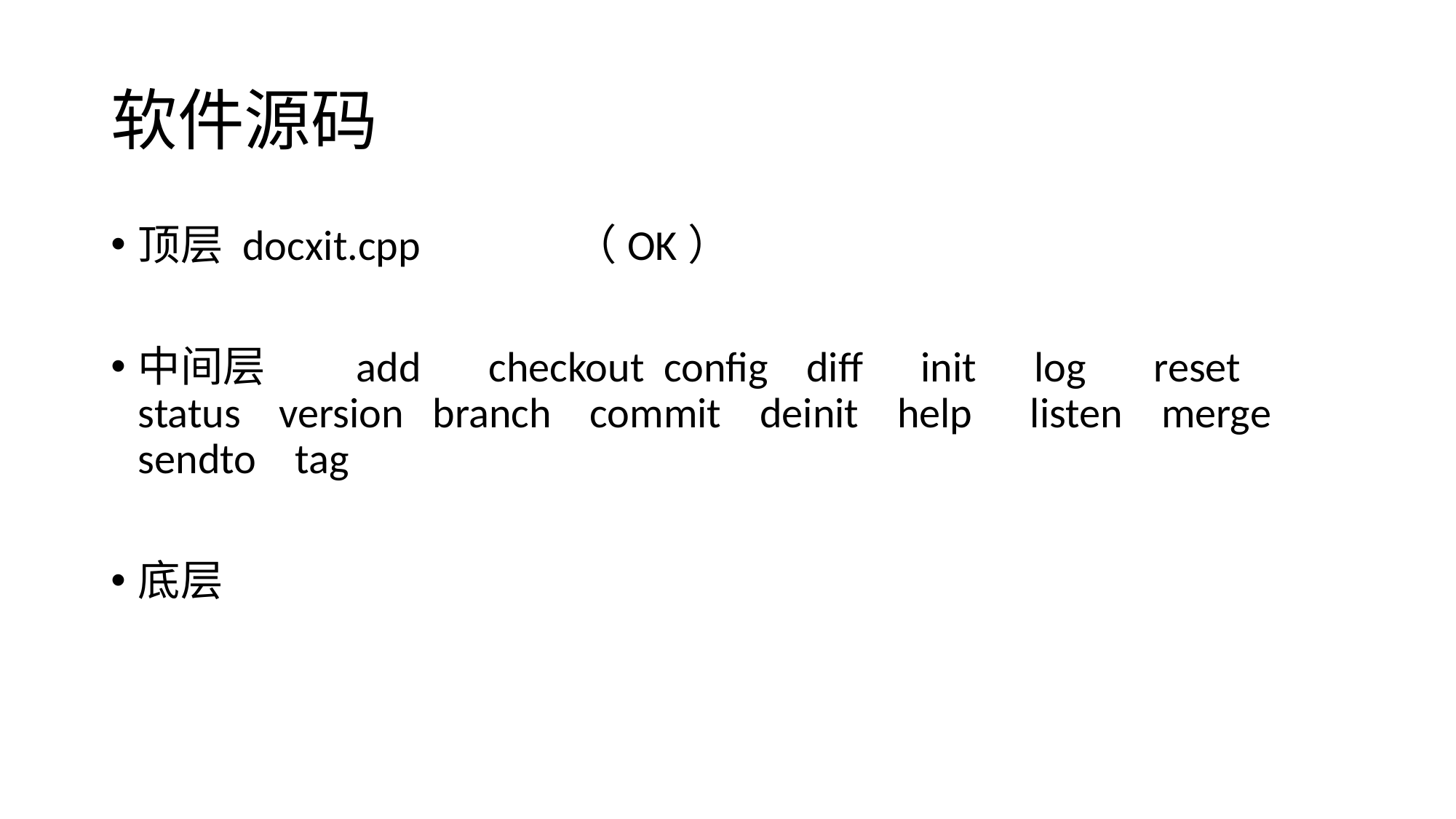

# 软件源码
顶层 docxit.cpp 		（OK）

中间层 	add       checkout  config    diff      init      log       reset     status    version   branch    commit    deinit    help      listen    merge     sendto    tag

底层